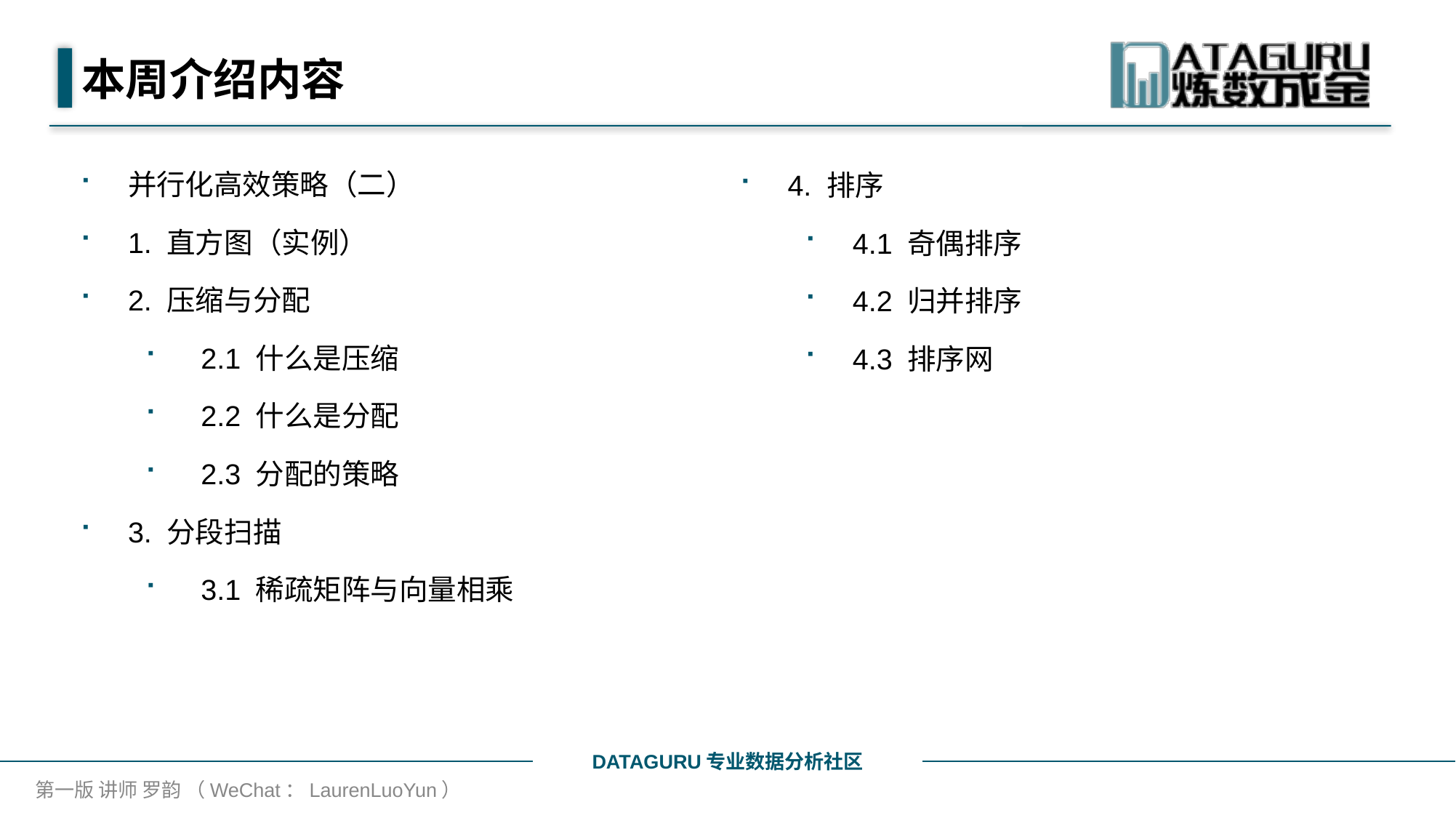

# 本周介绍内容
并行化高效策略（二）
1. 直方图（实例）
2. 压缩与分配
 2.1 什么是压缩
 2.2 什么是分配
 2.3 分配的策略
3. 分段扫描
 3.1 稀疏矩阵与向量相乘
4. 排序
4.1 奇偶排序
4.2 归并排序
4.3 排序网